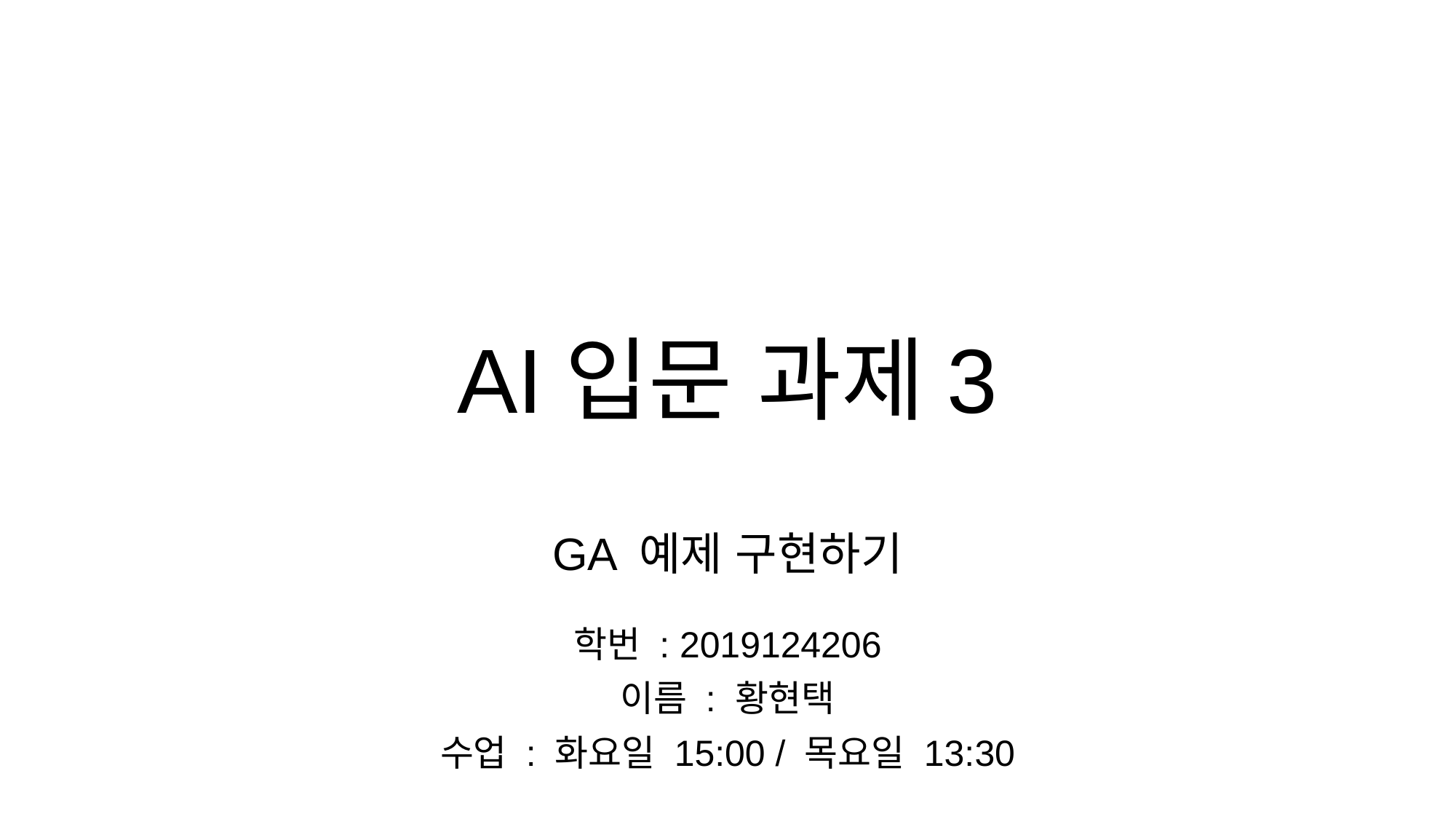

# AI입문 과제3 GA 예제 구현하기
학번 : 2019124206
이름 : 황현택
수업 : 화요일 15:00 / 목요일 13:30